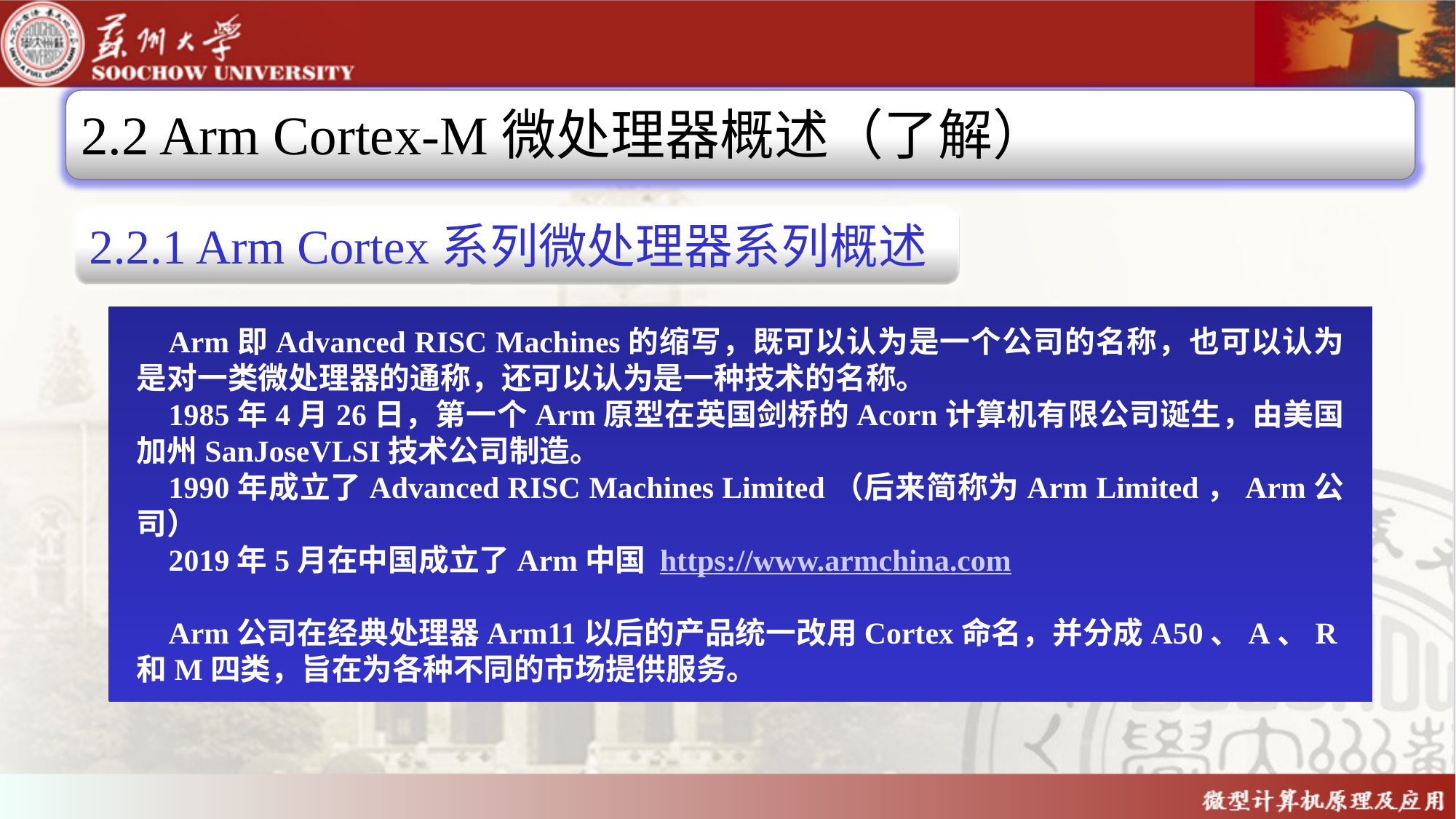

2.2 Arm Cortex-M微处理器概述（了解）
2.2.1 Arm Cortex系列微处理器系列概述

Arm即Advanced RISC Machines的缩写，既可以认为是一个公司的名称，也可以认为是对一类微处理器的通称，还可以认为是一种技术的名称。
1985年4月26日，第一个Arm原型在英国剑桥的Acorn计算机有限公司诞生，由美国加州SanJoseVLSI技术公司制造。
1990年成立了Advanced RISC Machines Limited（后来简称为Arm Limited，Arm公司）
2019年5月在中国成立了Arm中国 https://www.armchina.com

Arm公司在经典处理器Arm11以后的产品统一改用Cortex命名，并分成A50、A、R和M四类，旨在为各种不同的市场提供服务。